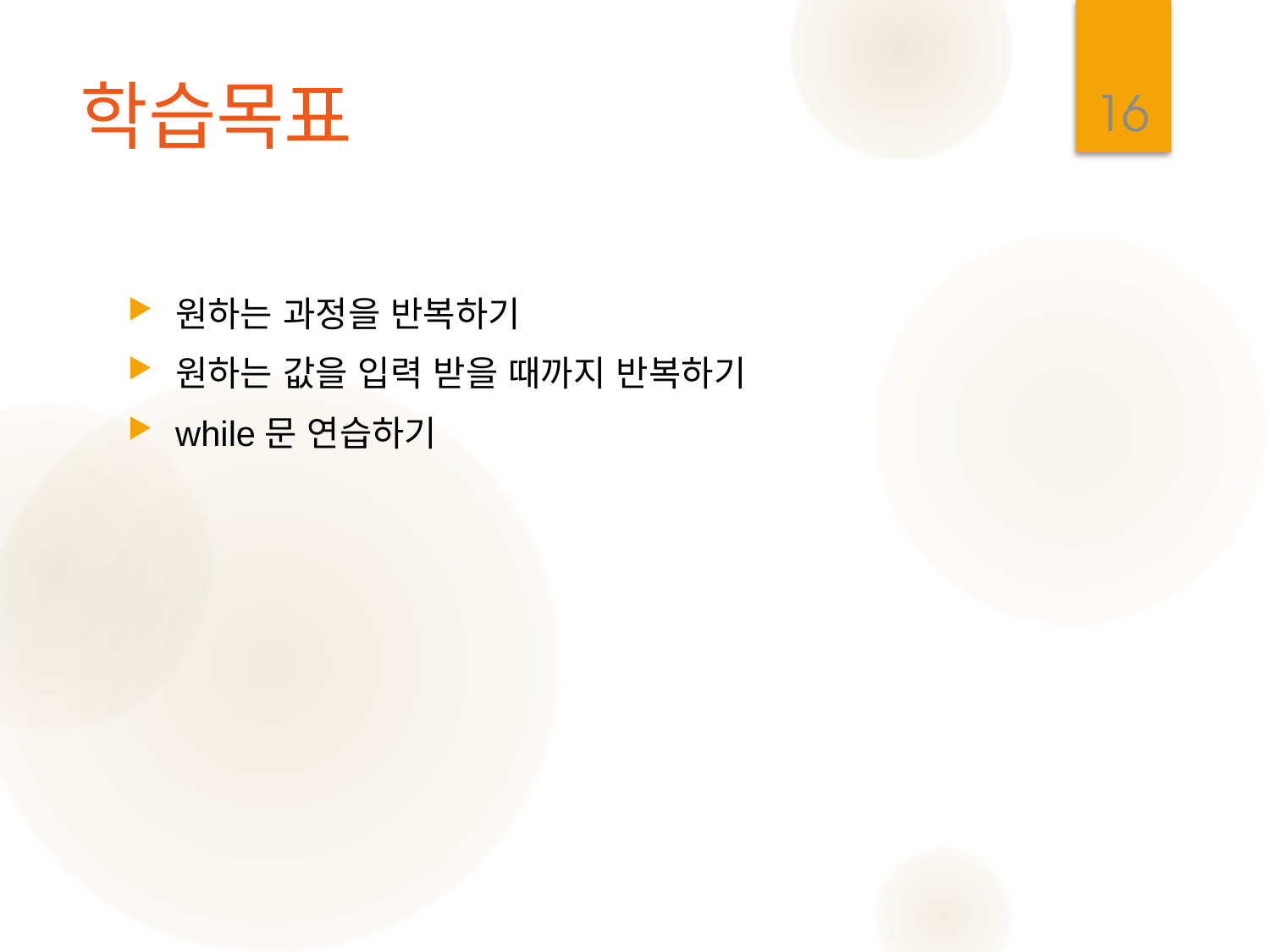

16
# 학습목표
원하는 과정을 반복하기
원하는 값을 입력 받을 때까지 반복하기
while문 연습하기